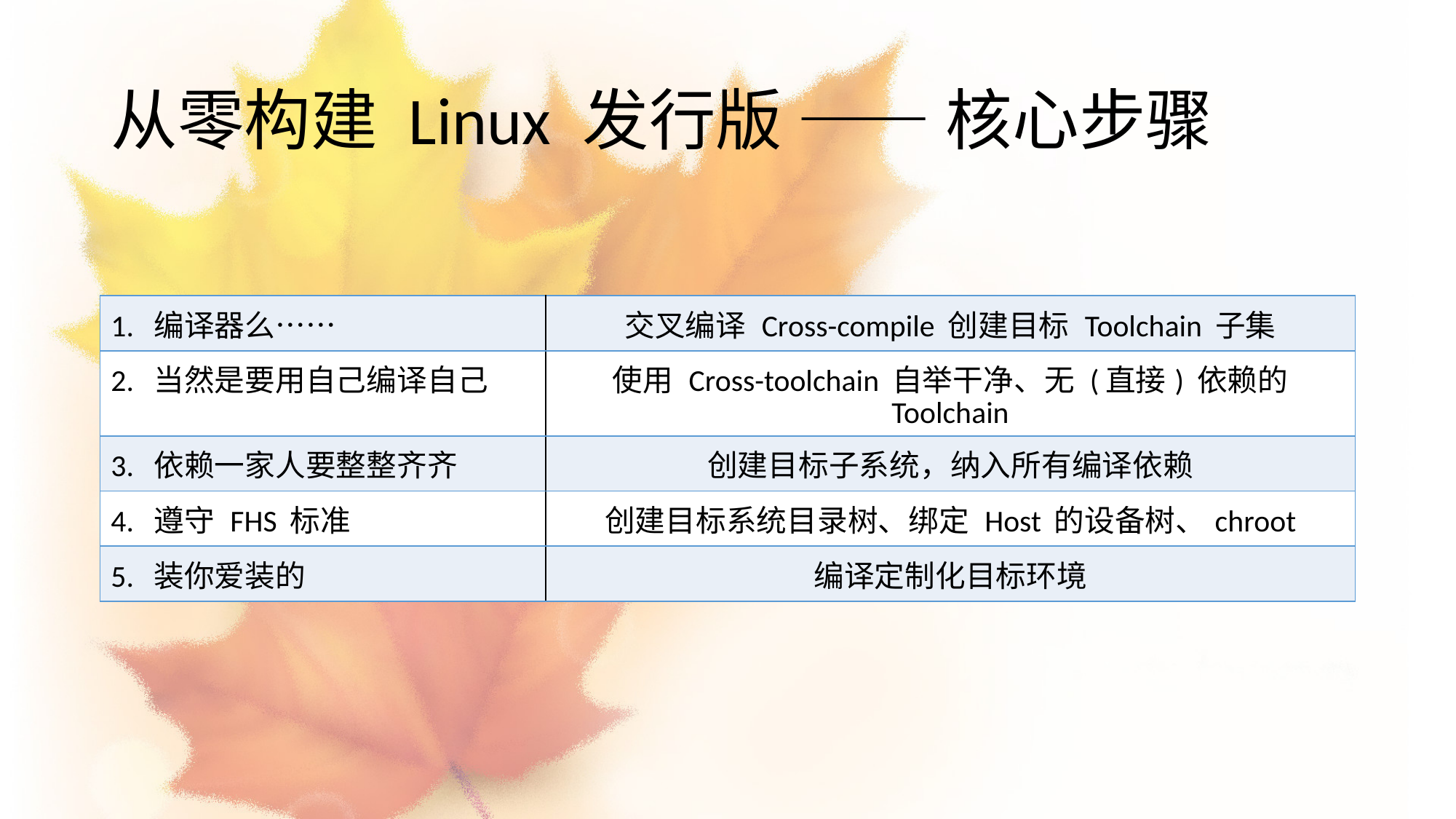

# 从零构建 Linux 发行版 —— 核心步骤
| 1. 编译器么…… | 交叉编译 Cross-compile 创建目标 Toolchain 子集 |
| --- | --- |
| 2. 当然是要用自己编译自己 | 使用 Cross-toolchain 自举干净、无 (直接) 依赖的 Toolchain |
| 3. 依赖一家人要整整齐齐 | 创建目标子系统，纳入所有编译依赖 |
| 4. 遵守 FHS 标准 | 创建目标系统目录树、绑定 Host 的设备树、chroot |
| 5. 装你爱装的 | 编译定制化目标环境 |